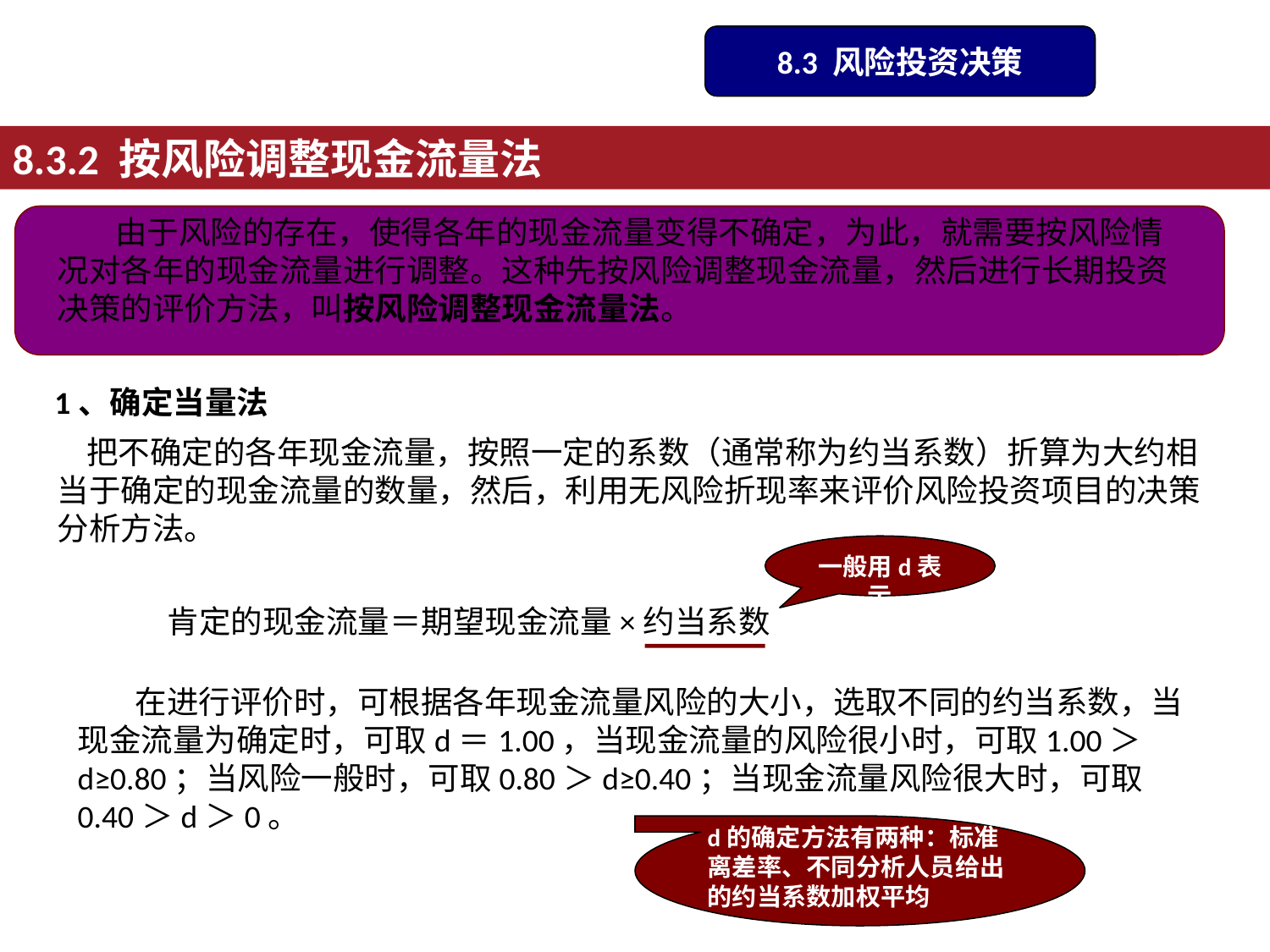

8.3 风险投资决策
8.3.2 按风险调整现金流量法

       由于风险的存在，使得各年的现金流量变得不确定，为此，就需要按风险情况对各年的现金流量进行调整。这种先按风险调整现金流量，然后进行长期投资决策的评价方法，叫按风险调整现金流量法。
1、确定当量法
   把不确定的各年现金流量，按照一定的系数（通常称为约当系数）折算为大约相当于确定的现金流量的数量，然后，利用无风险折现率来评价风险投资项目的决策分析方法。
一般用d表示
肯定的现金流量＝期望现金流量×约当系数

       在进行评价时，可根据各年现金流量风险的大小，选取不同的约当系数，当现金流量为确定时，可取d＝1.00，当现金流量的风险很小时，可取1.00＞d≥0.80；当风险一般时，可取0.80＞d≥0.40；当现金流量风险很大时，可取0.40＞d＞0。

d的确定方法有两种：标准离差率、不同分析人员给出的约当系数加权平均